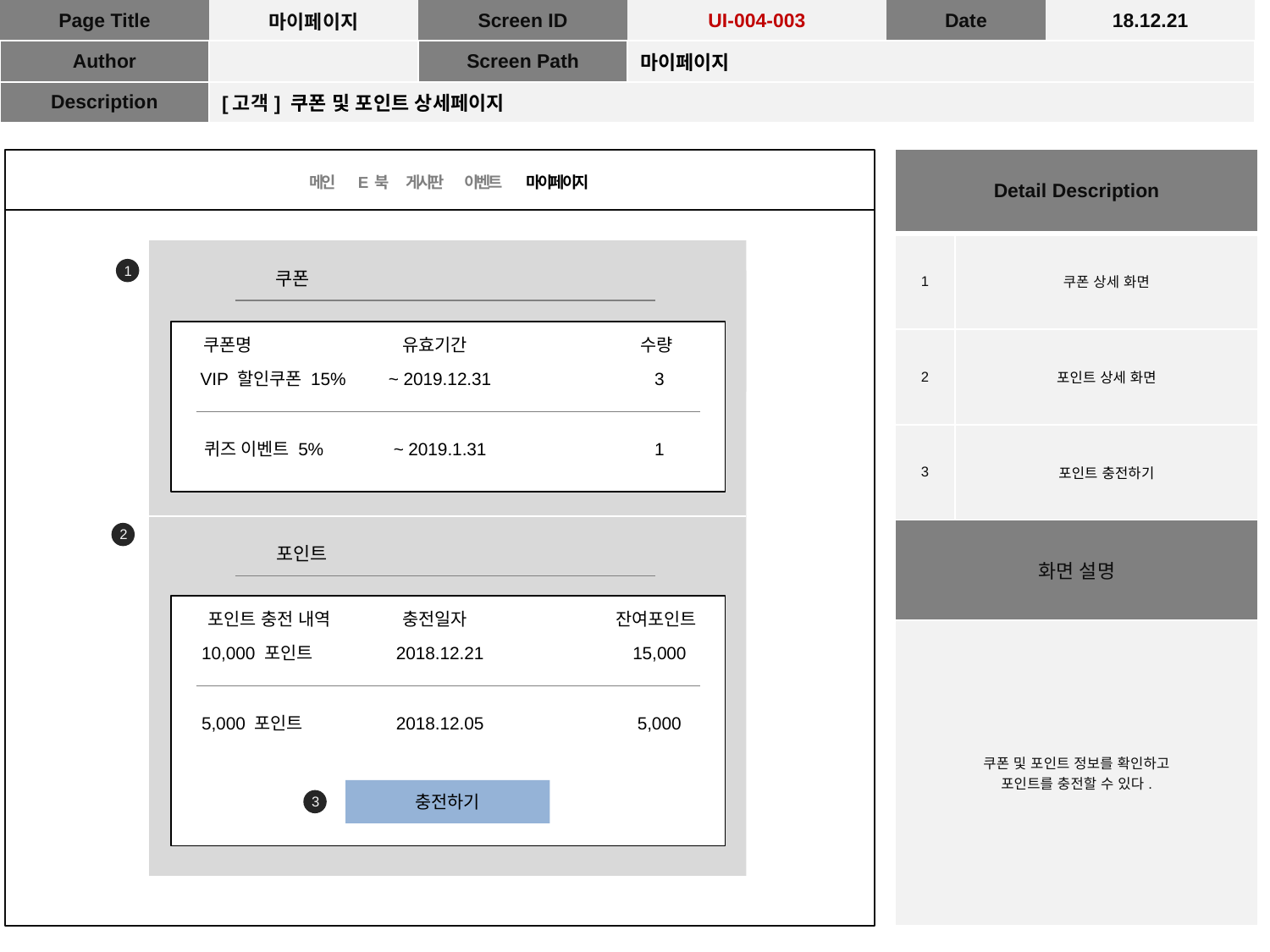

| Page Title | 마이페이지 | Screen ID | UI-004-003 | Date | 18.12.21 |
| --- | --- | --- | --- | --- | --- |
| Author |  | Screen Path | 마이페이지 |  |  |
| Description | [고객] 쿠폰 및 포인트 상세페이지 |  |  |  |  |
| Detail Description |  |
| --- | --- |
| 1 | 쿠폰 상세 화면 |
| 2 | 포인트 상세 화면 |
| 3 | 포인트 충전하기 |
| 화면 설명 |  |
| 쿠폰 및 포인트 정보를 확인하고 포인트를 충전할 수 있다. |  |

E 북
메인
마이페이지
게시판
이벤트

1

쿠폰

내 정보

쿠폰명
유효기간
수량
회원등급 VIP
3
VIP 할인쿠폰 15%
~ 2019.12.31
1
퀴즈 이벤트 5%
~ 2019.1.31
2

포인트

포인트 충전 내역
충전일자
잔여포인트
15,000
10,000 포인트
2018.12.21
5,000
5,000 포인트
2018.12.05
충전하기
3